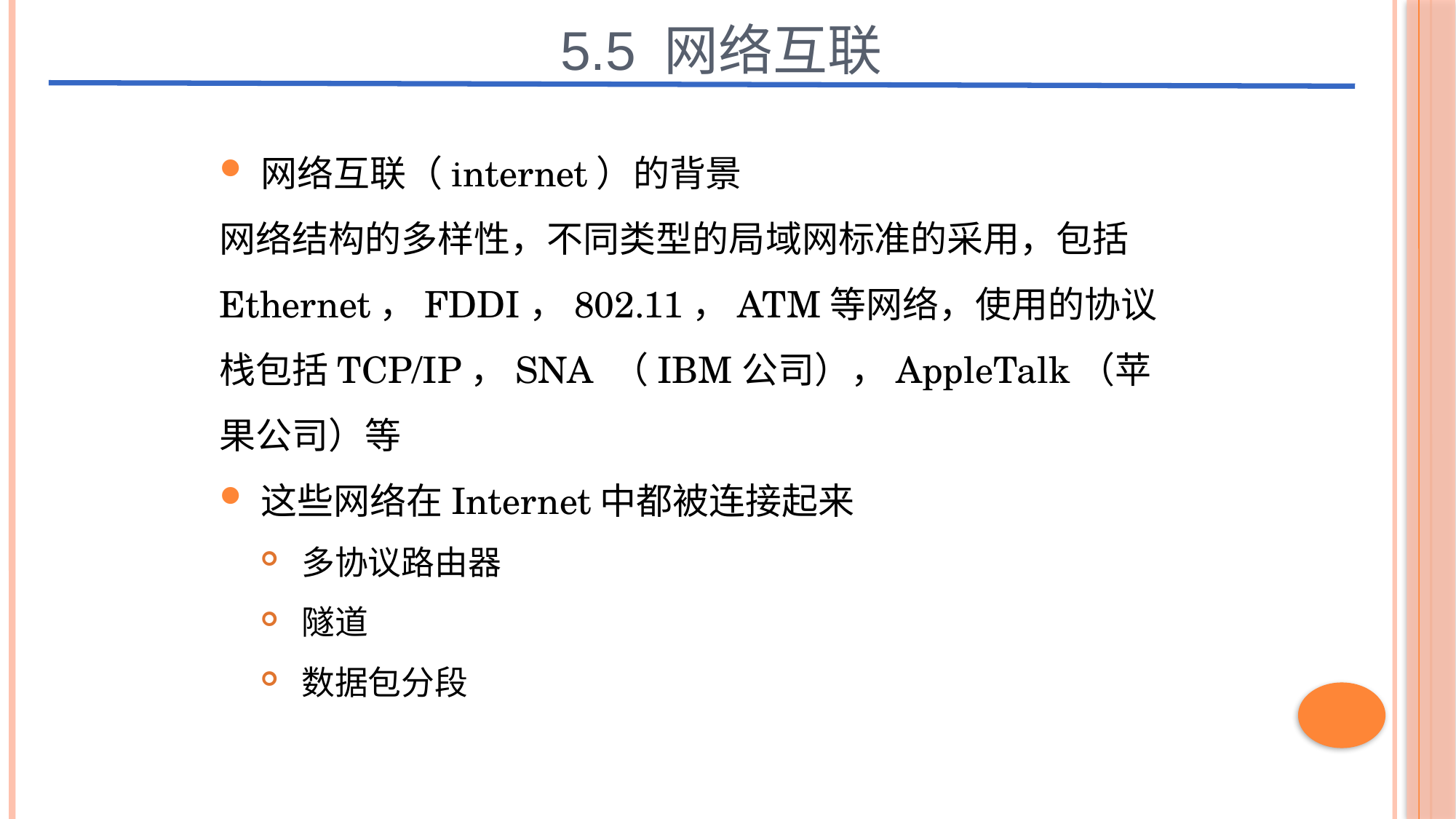

5.5 网络互联
网络互联（internet）的背景
网络结构的多样性，不同类型的局域网标准的采用，包括Ethernet，FDDI，802.11，ATM等网络，使用的协议栈包括TCP/IP，SNA （IBM公司），AppleTalk（苹果公司）等
这些网络在Internet中都被连接起来
多协议路由器
隧道
数据包分段